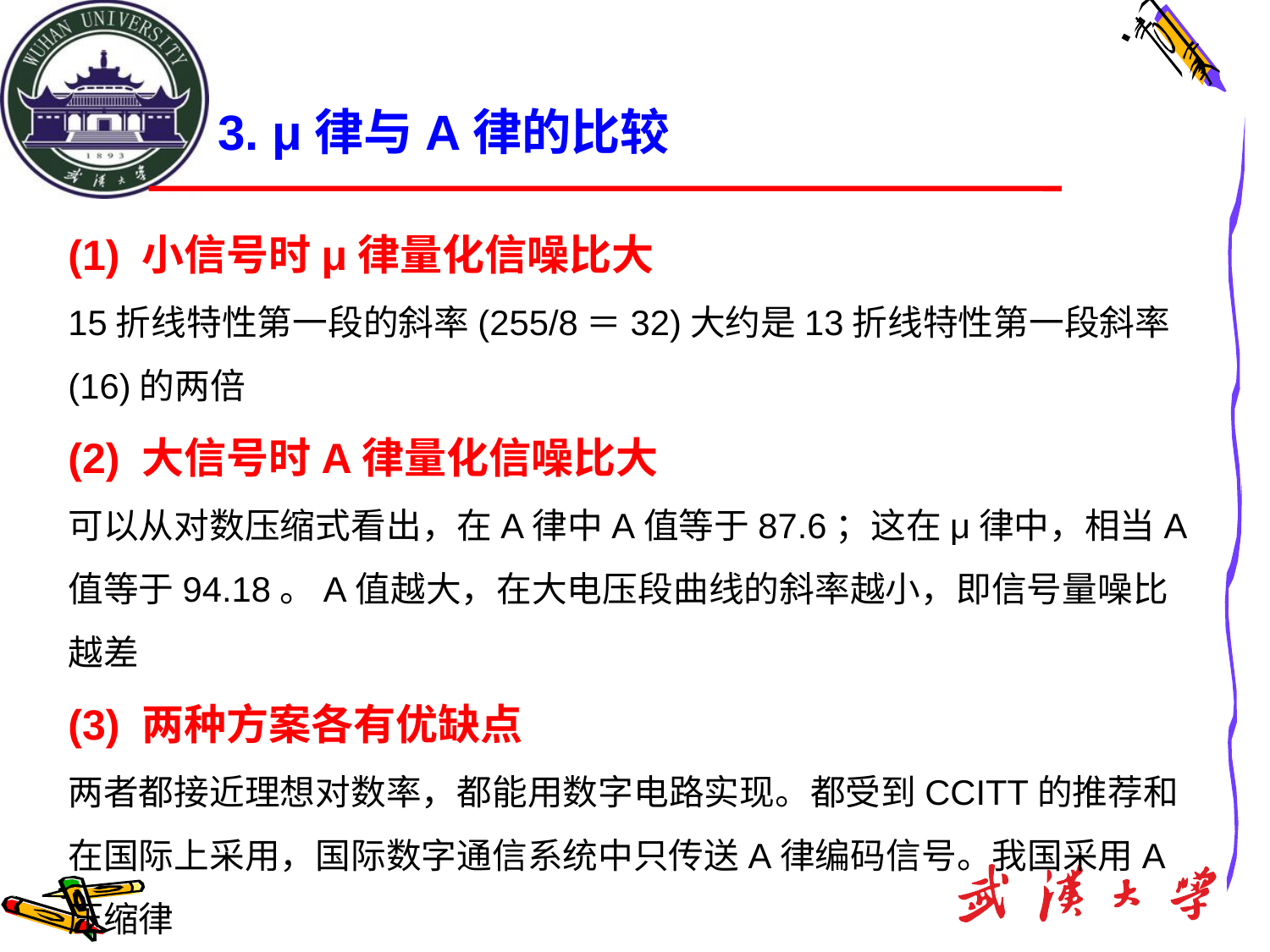

# 3. μ律与A律的比较
(1) 小信号时μ律量化信噪比大
15折线特性第一段的斜率(255/8＝32)大约是13折线特性第一段斜率(16)的两倍
(2) 大信号时A律量化信噪比大
可以从对数压缩式看出，在A律中A值等于87.6；这在μ律中，相当A值等于94.18。A值越大，在大电压段曲线的斜率越小，即信号量噪比越差
(3) 两种方案各有优缺点
两者都接近理想对数率，都能用数字电路实现。都受到CCITT的推荐和在国际上采用，国际数字通信系统中只传送A律编码信号。我国采用A压缩律